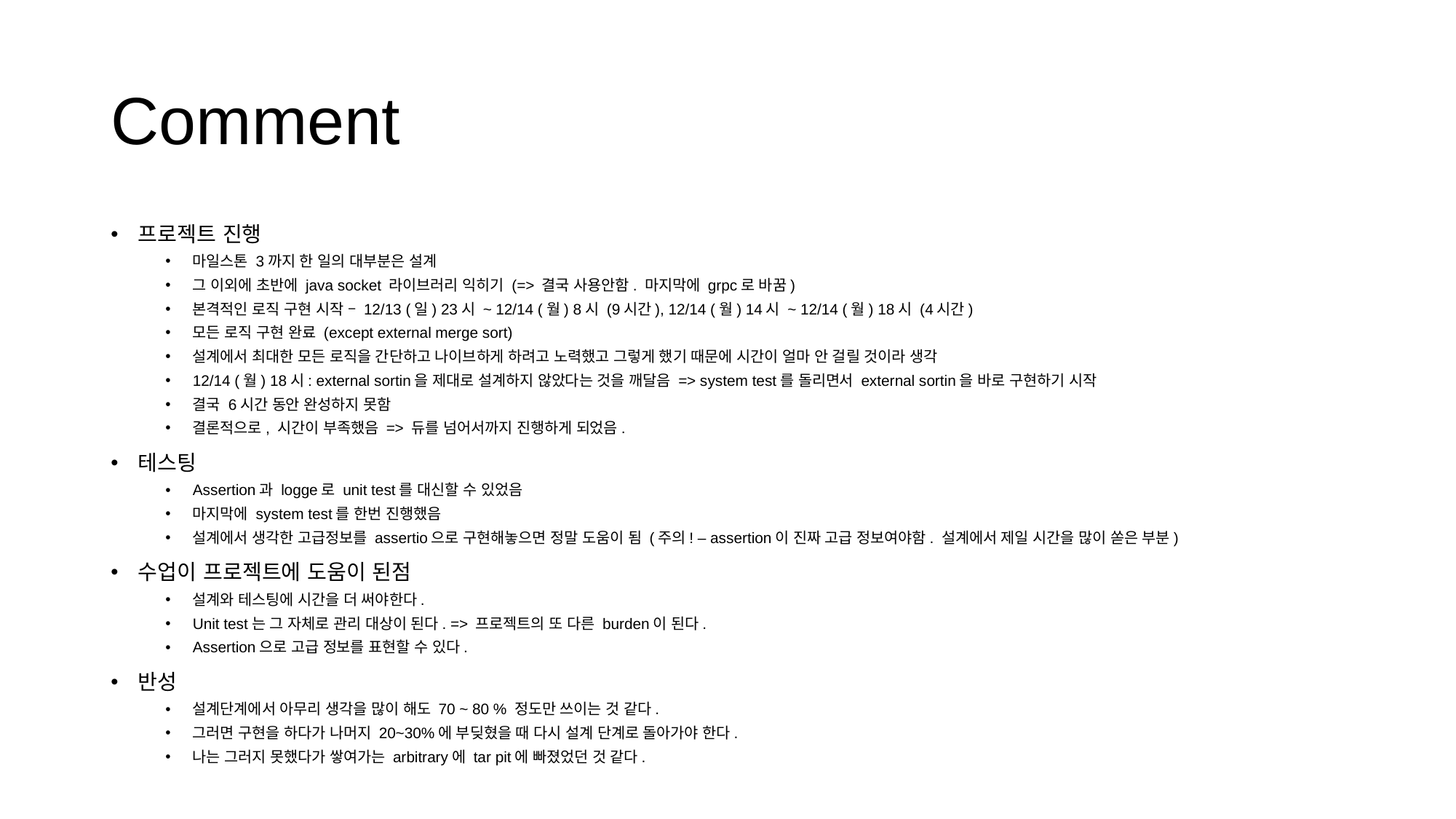

# Comment
프로젝트 진행
마일스톤 3까지 한 일의 대부분은 설계
그 이외에 초반에 java socket 라이브러리 익히기 (=> 결국 사용안함. 마지막에 grpc로 바꿈)
본격적인 로직 구현 시작 – 12/13 (일) 23시 ~ 12/14 (월) 8시 (9시간), 12/14 (월) 14시 ~ 12/14 (월) 18시 (4시간)
모든 로직 구현 완료 (except external merge sort)
설계에서 최대한 모든 로직을 간단하고 나이브하게 하려고 노력했고 그렇게 했기 때문에 시간이 얼마 안 걸릴 것이라 생각
12/14 (월) 18시: external sortin을 제대로 설계하지 않았다는 것을 깨달음 => system test를 돌리면서 external sortin을 바로 구현하기 시작
결국 6시간 동안 완성하지 못함
결론적으로, 시간이 부족했음 => 듀를 넘어서까지 진행하게 되었음.
테스팅
Assertion과 logge로 unit test를 대신할 수 있었음
마지막에 system test를 한번 진행했음
설계에서 생각한 고급정보를 assertio으로 구현해놓으면 정말 도움이 됨 (주의! – assertion이 진짜 고급 정보여야함. 설계에서 제일 시간을 많이 쏟은 부분)
수업이 프로젝트에 도움이 된점
설계와 테스팅에 시간을 더 써야한다.
Unit test는 그 자체로 관리 대상이 된다. => 프로젝트의 또 다른 burden이 된다.
Assertion으로 고급 정보를 표현할 수 있다.
반성
설계단계에서 아무리 생각을 많이 해도 70 ~ 80 % 정도만 쓰이는 것 같다.
그러면 구현을 하다가 나머지 20~30%에 부딪혔을 때 다시 설계 단계로 돌아가야 한다.
나는 그러지 못했다가 쌓여가는 arbitrary에 tar pit에 빠졌었던 것 같다.